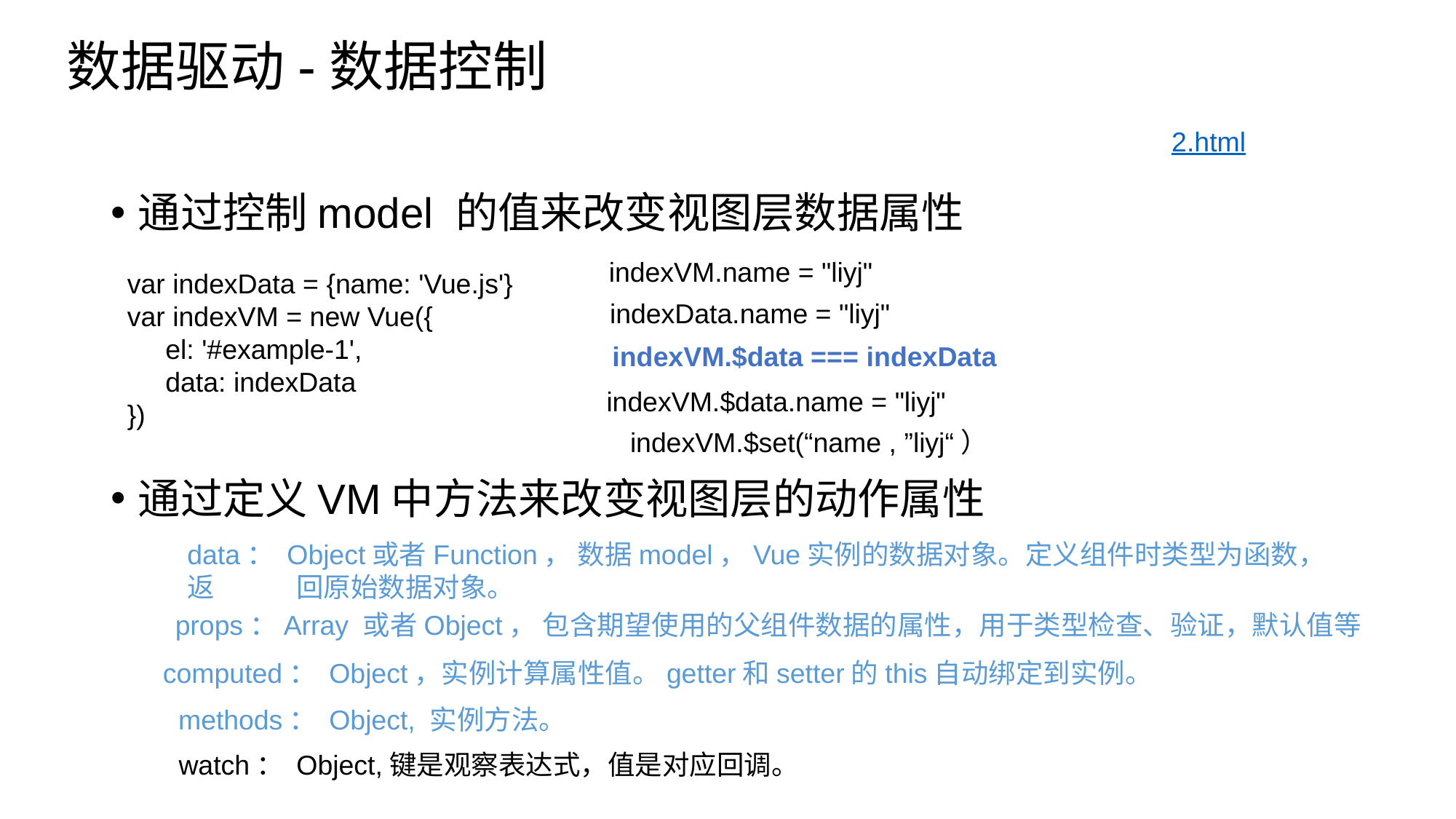

# 数据驱动-数据控制
2.html
通过控制model 的值来改变视图层数据属性

indexVM.name = "liyj"
var indexData = {name: 'Vue.js'}
var indexVM = new Vue({
     el: '#example-1',
     data: indexData
})

indexData.name = "liyj"
indexVM.$data === indexData
indexVM.$data.name = "liyj"
indexVM.$set(“name , ”liyj“）
通过定义VM中方法来改变视图层的动作属性
data： Object或者Function， 数据model，Vue实例的数据对象。定义组件时类型为函数，返    	回原始数据对象。
props：Array 或者Object， 包含期望使用的父组件数据的属性，用于类型检查、验证，默认值等
computed： Object，实例计算属性值。getter和setter的this自动绑定到实例。
methods： Object, 实例方法。
watch： Object,键是观察表达式，值是对应回调。